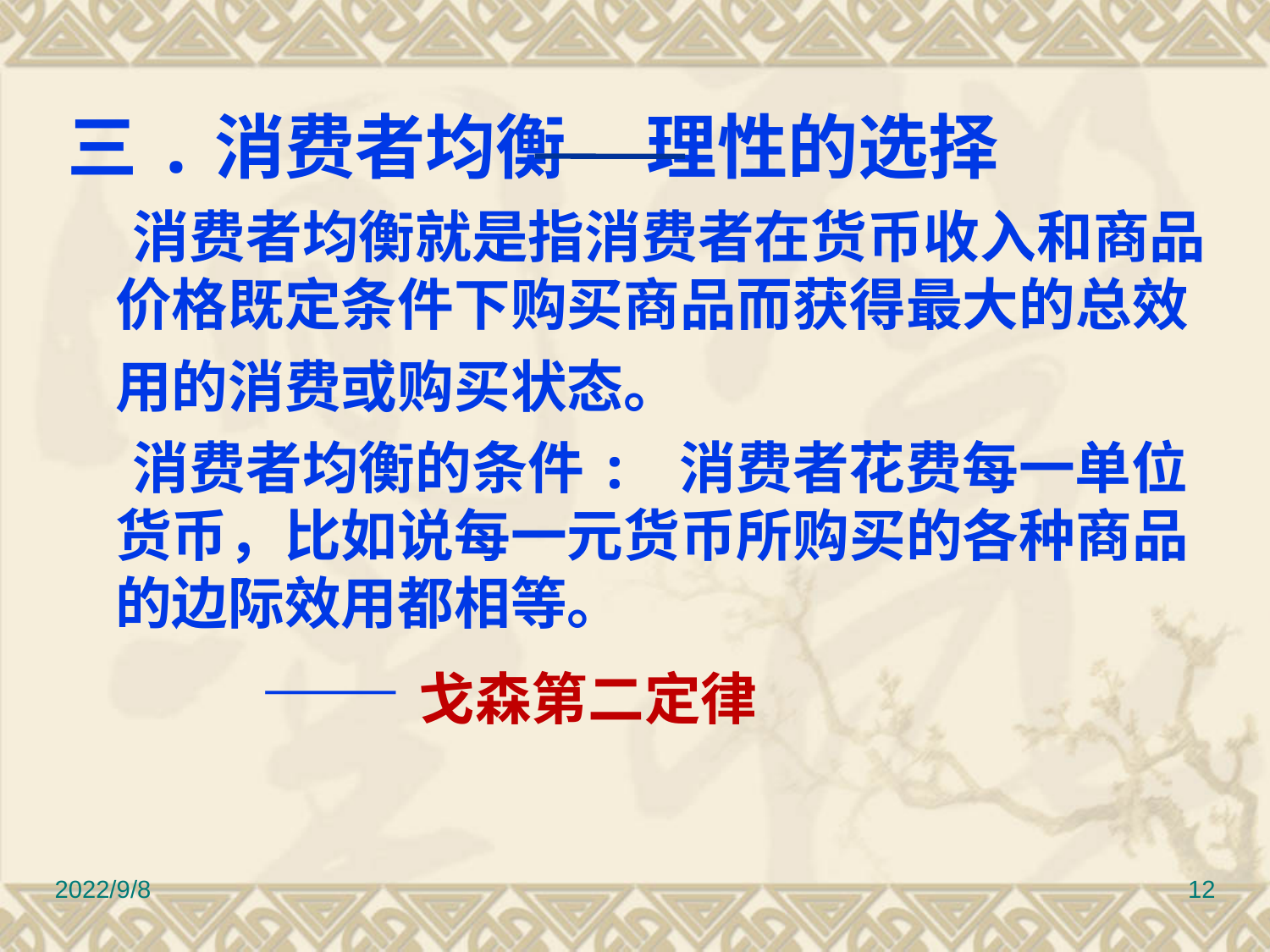

三.消费者均衡     理性的选择
    消费者均衡就是指消费者在货币收入和商品价格既定条件下购买商品而获得最大的总效用的消费或购买状态。
    消费者均衡的条件: 消费者花费每一单位货币，比如说每一元货币所购买的各种商品的边际效用都相等。
            ——戈森第二定律

2022/9/8
12